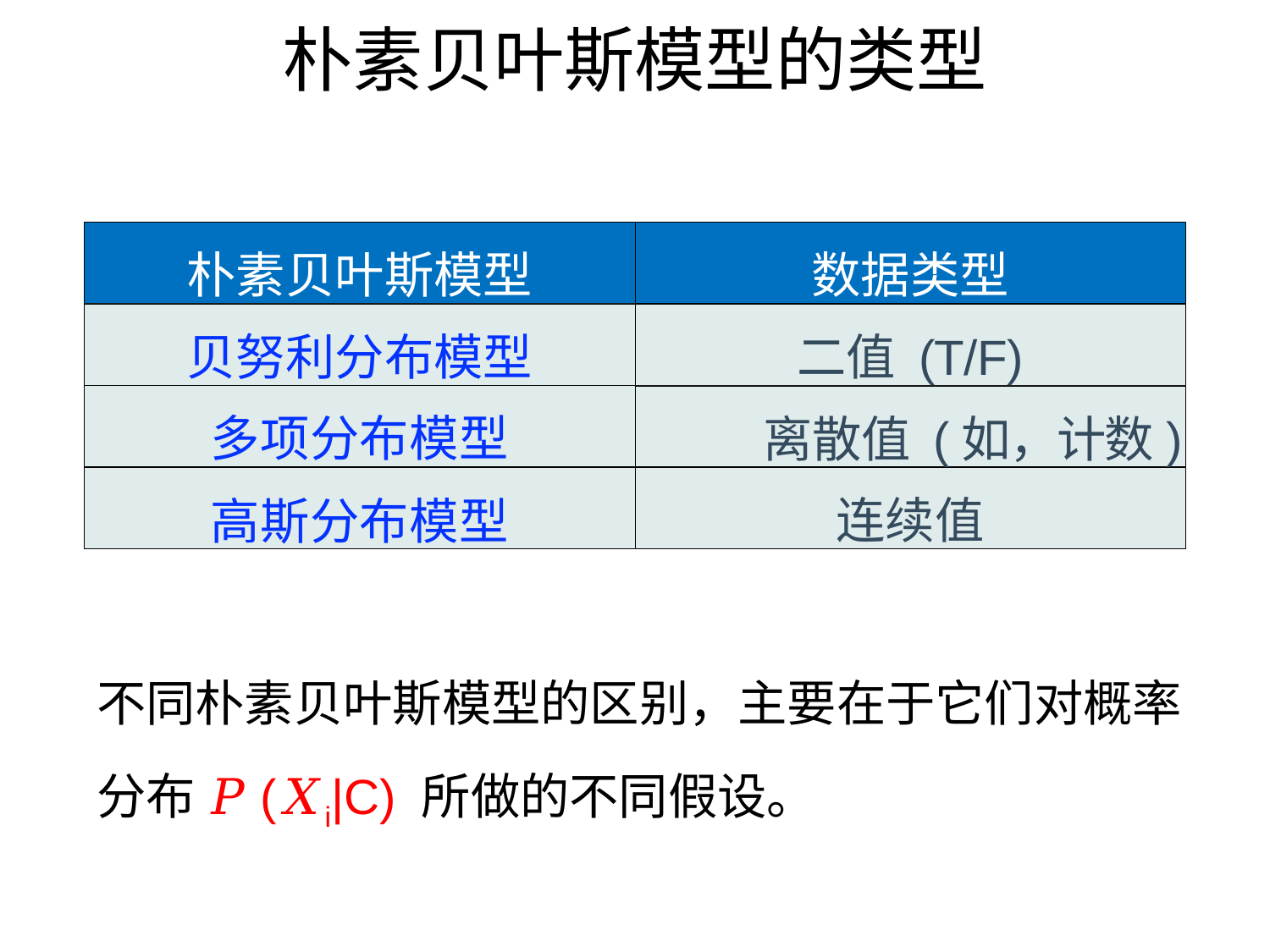

# 朴素贝叶斯模型的类型
数据类型
朴素贝叶斯模型
贝努利分布模型
二值 (T/F)
多项分布模型
离散值 (如，计数)
连续值
高斯分布模型
不同朴素贝叶斯模型的区别，主要在于它们对概率分布 𝑃(𝑋i|C) 所做的不同假设。